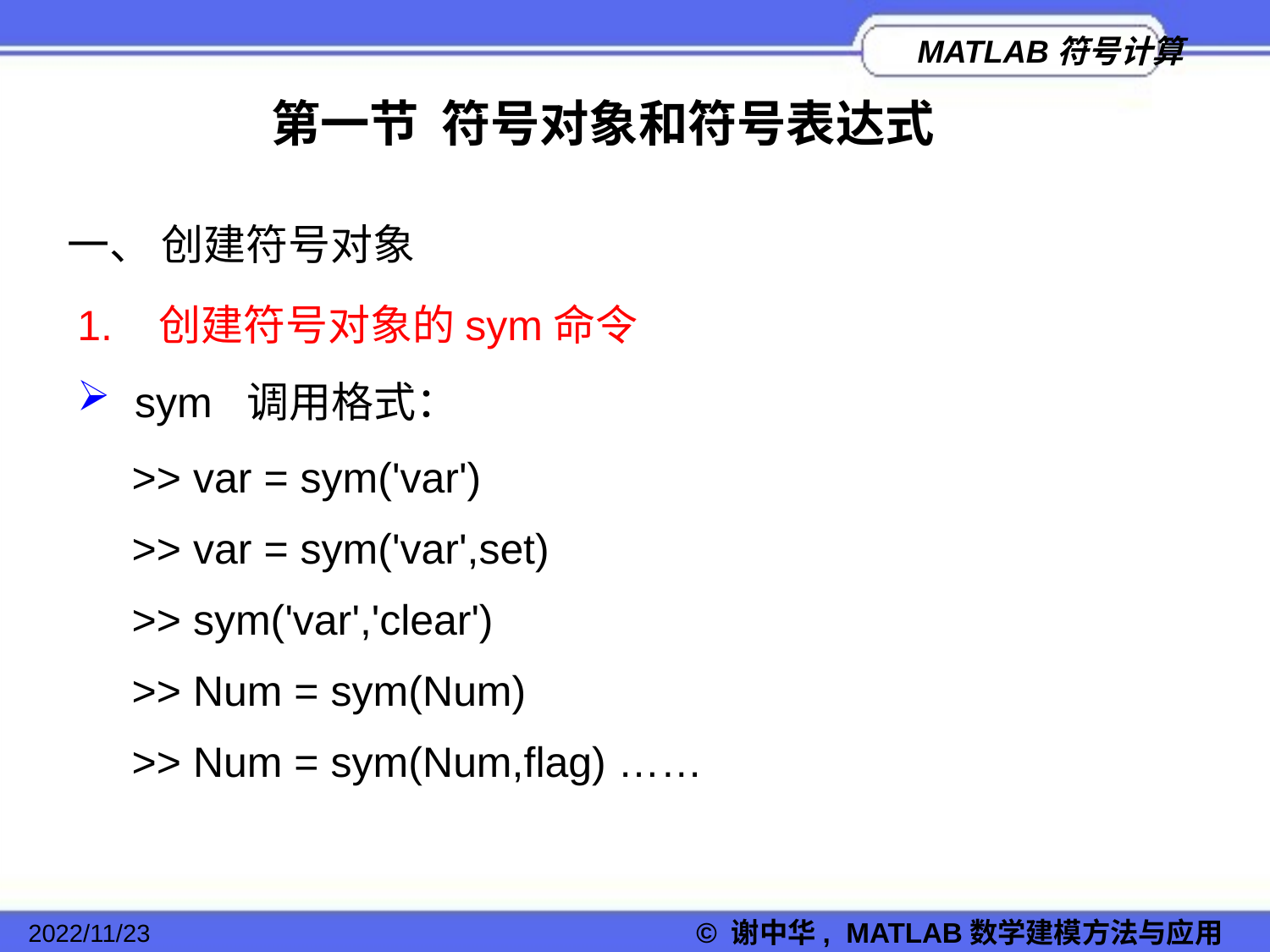

第一节  符号对象和符号表达式
一、 创建符号对象
1.   创建符号对象的sym命令
  sym  调用格式：
>> var = sym('var')
>> var = sym('var',set)
>> sym('var','clear')
>> Num = sym(Num)
>> Num = sym(Num,flag) ……
2022/11/23
© 谢中华,  MATLAB数学建模方法与应用